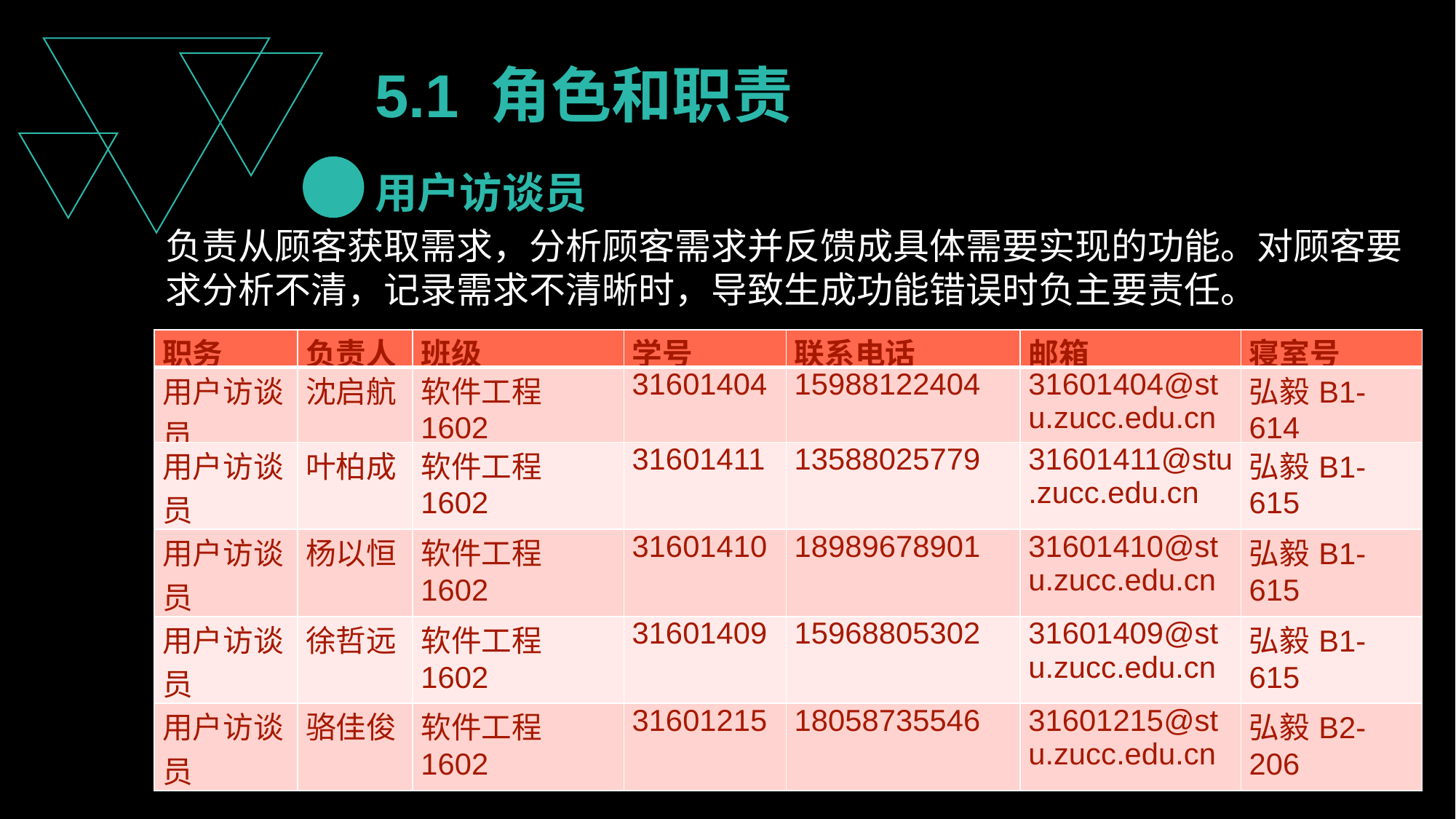

5.1 角色和职责

用户访谈员
负责从顾客获取需求，分析顾客需求并反馈成具体需要实现的功能。对顾客要求分析不清，记录需求不清晰时，导致生成功能错误时负主要责任。
| 职务 | 负责人 | 班级 | 学号 | 联系电话 | 邮箱 | 寝室号 |
| --- | --- | --- | --- | --- | --- | --- |
| 用户访谈员 | 沈启航 | 软件工程1602 | 31601404 | 15988122404 | 31601404@stu.zucc.edu.cn | 弘毅B1-614 |
| 用户访谈员 | 叶柏成 | 软件工程1602 | 31601411 | 13588025779 | 31601411@stu.zucc.edu.cn | 弘毅B1-615 |
| 用户访谈员 | 杨以恒 | 软件工程1602 | 31601410 | 18989678901 | 31601410@stu.zucc.edu.cn | 弘毅B1-615 |
| 用户访谈员 | 徐哲远 | 软件工程1602 | 31601409 | 15968805302 | 31601409@stu.zucc.edu.cn | 弘毅B1-615 |
| 用户访谈员 | 骆佳俊 | 软件工程1602 | 31601215 | 18058735546 | 31601215@stu.zucc.edu.cn | 弘毅B2-206 |
2014